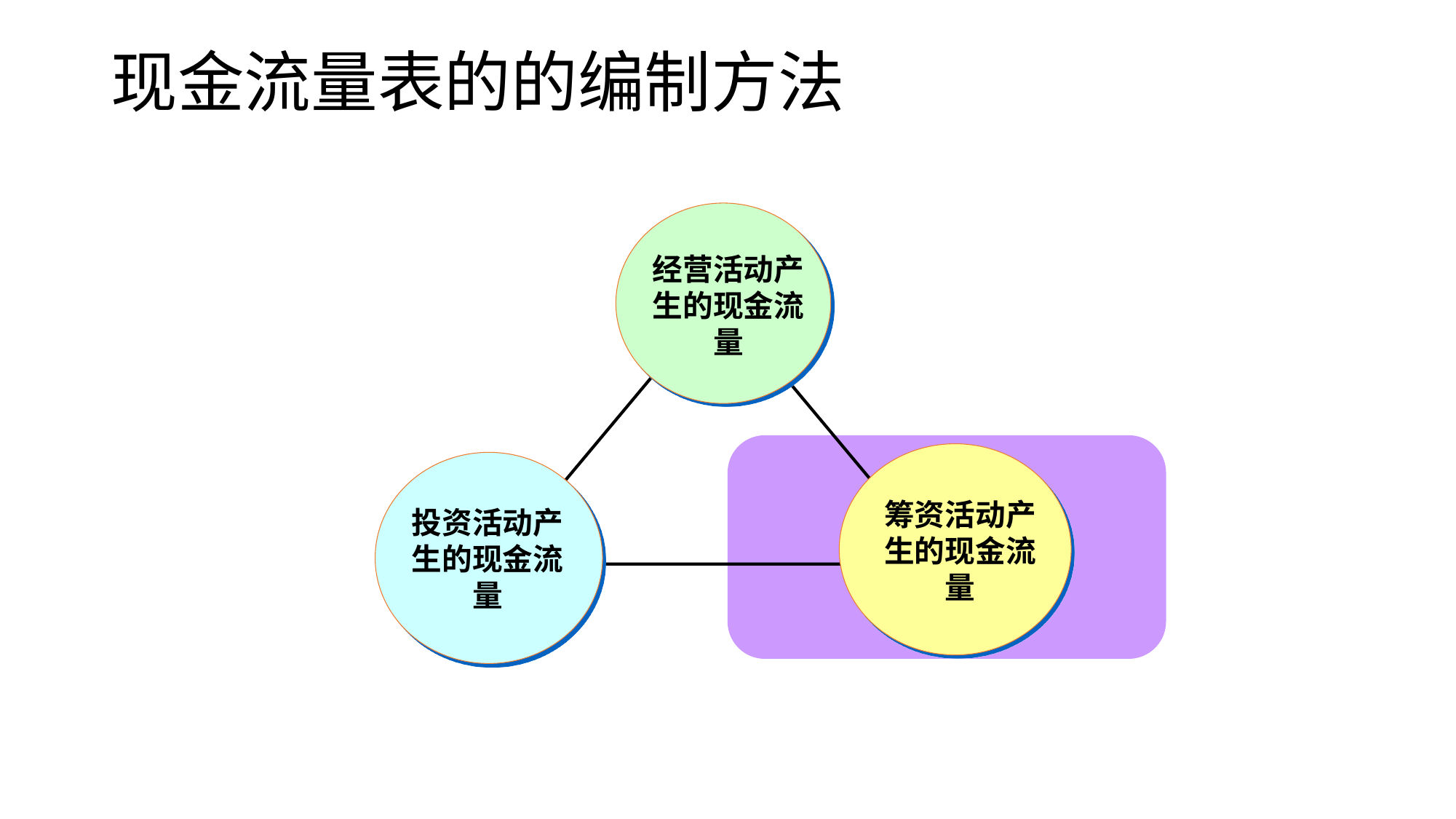

# 现金流量表的的编制方法

经营活动产生的现金流量

筹资活动产生的现金流量
投资活动产生的现金流量
2023/3/30
61